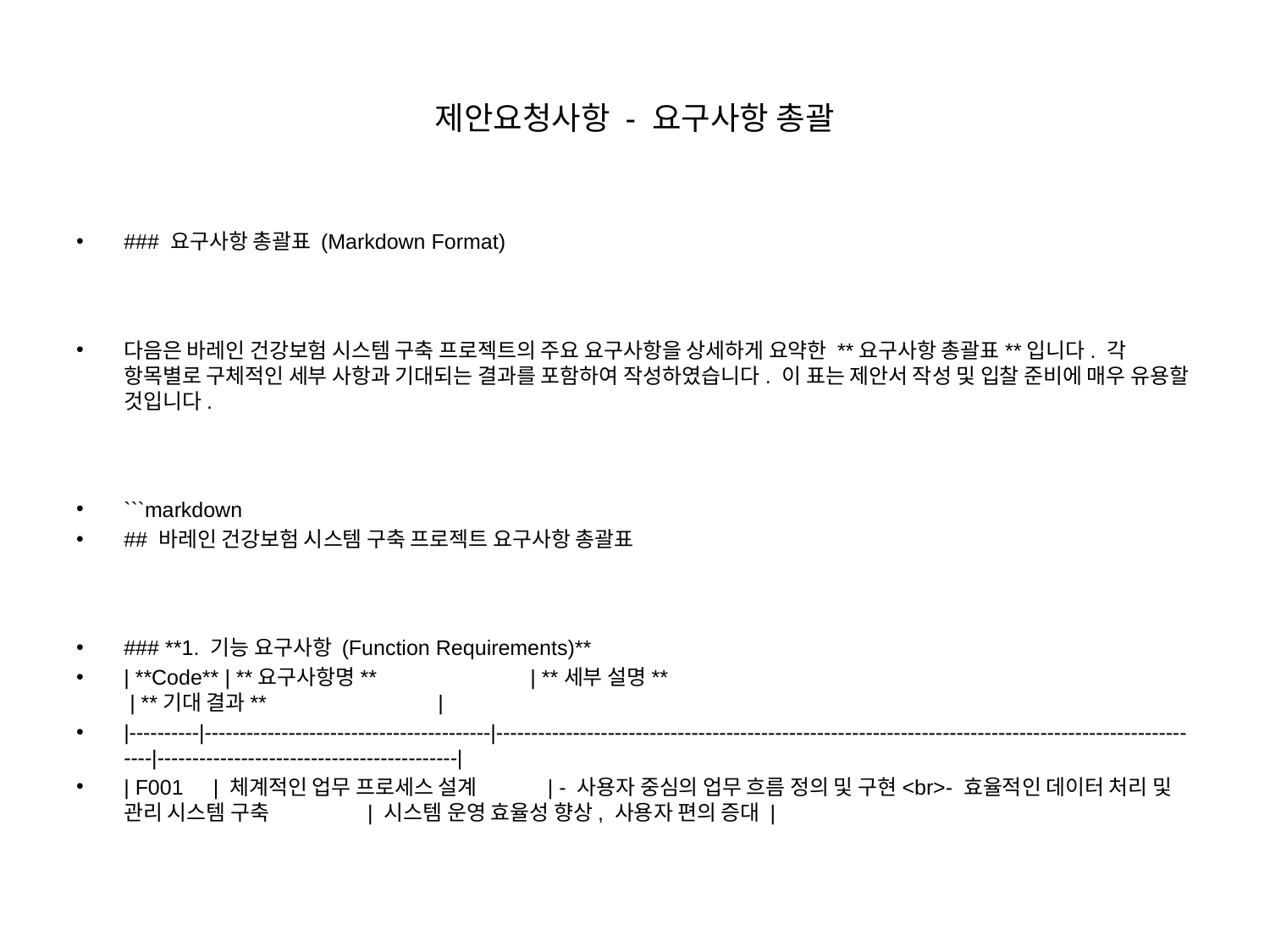

# 제안요청사항 - 요구사항 총괄
### 요구사항 총괄표 (Markdown Format)

다음은 바레인 건강보험 시스템 구축 프로젝트의 주요 요구사항을 상세하게 요약한 **요구사항 총괄표**입니다. 각 항목별로 구체적인 세부 사항과 기대되는 결과를 포함하여 작성하였습니다. 이 표는 제안서 작성 및 입찰 준비에 매우 유용할 것입니다.

```markdown
## 바레인 건강보험 시스템 구축 프로젝트 요구사항 총괄표

### **1. 기능 요구사항 (Function Requirements)**
| **Code** | **요구사항명**                          | **세부 설명**                                                                                          | **기대 결과**                             |
|----------|-----------------------------------------|-------------------------------------------------------------------------------------------------------|-------------------------------------------|
| F001     | 체계적인 업무 프로세스 설계              | - 사용자 중심의 업무 흐름 정의 및 구현<br>- 효율적인 데이터 처리 및 관리 시스템 구축                    | 시스템 운영 효율성 향상, 사용자 편의 증대 |